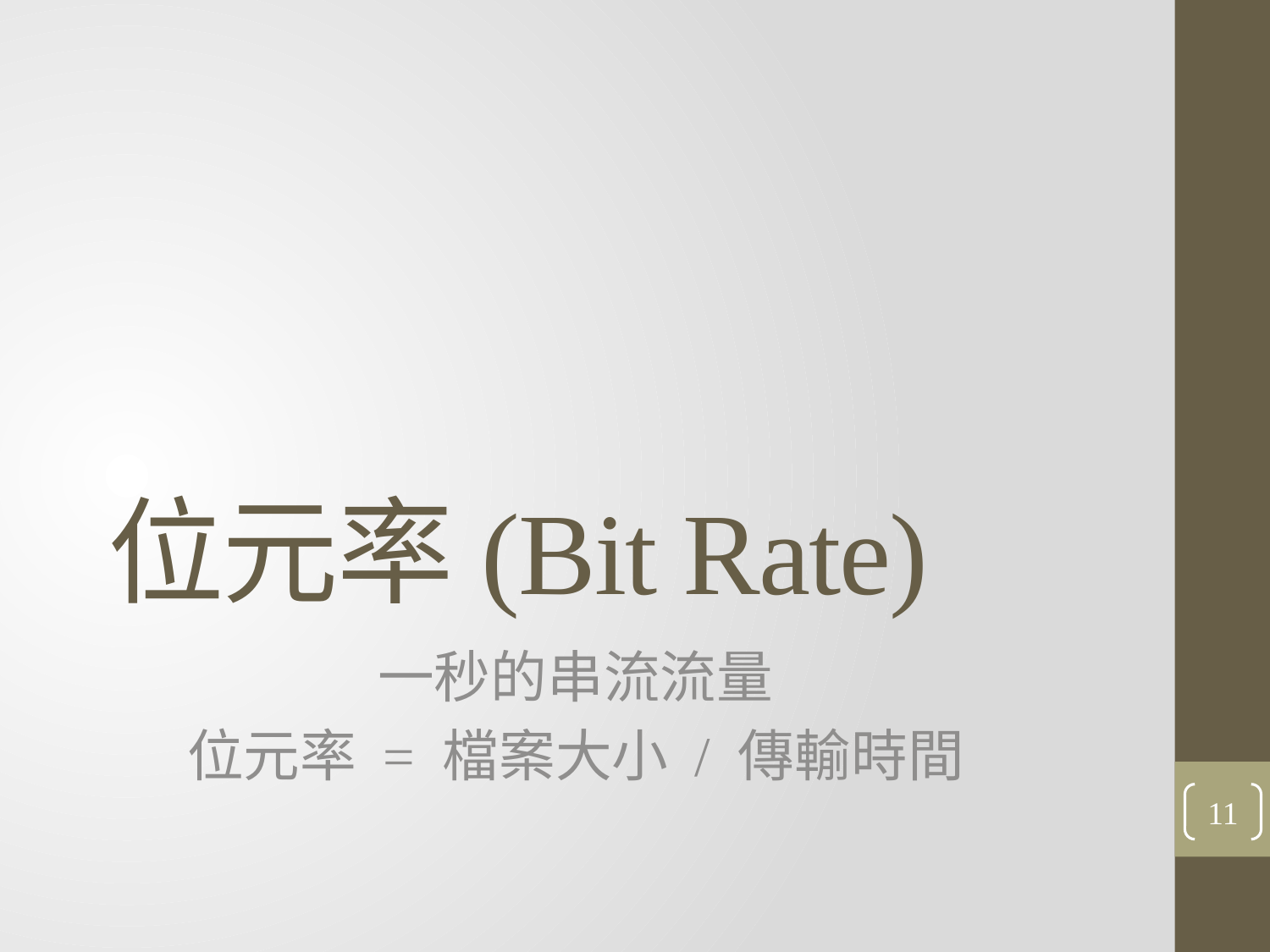

# 位元率(Bit Rate)
一秒的串流流量
位元率 = 檔案大小 / 傳輸時間

11